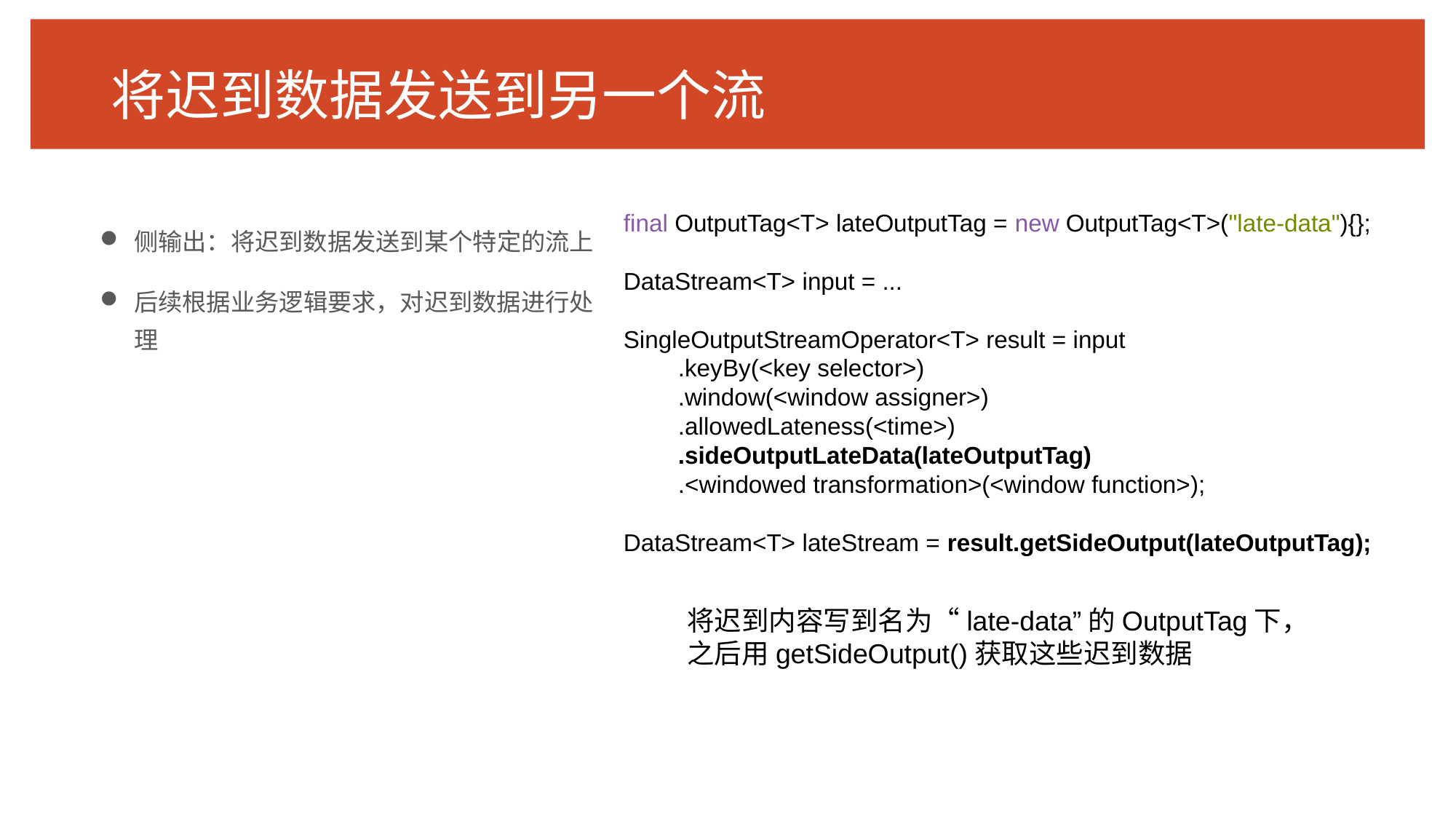

# 将迟到数据发送到另一个流
final OutputTag<T> lateOutputTag = new OutputTag<T>("late-data"){};

DataStream<T> input = ...

SingleOutputStreamOperator<T> result = input
.keyBy(<key selector>)
.window(<window assigner>)
.allowedLateness(<time>)
.sideOutputLateData(lateOutputTag)
.<windowed transformation>(<window function>);

DataStream<T> lateStream = result.getSideOutput(lateOutputTag);
侧输出：将迟到数据发送到某个特定的流上
后续根据业务逻辑要求，对迟到数据进行处理
将迟到内容写到名为“late-data”的OutputTag下，
之后用getSideOutput()获取这些迟到数据